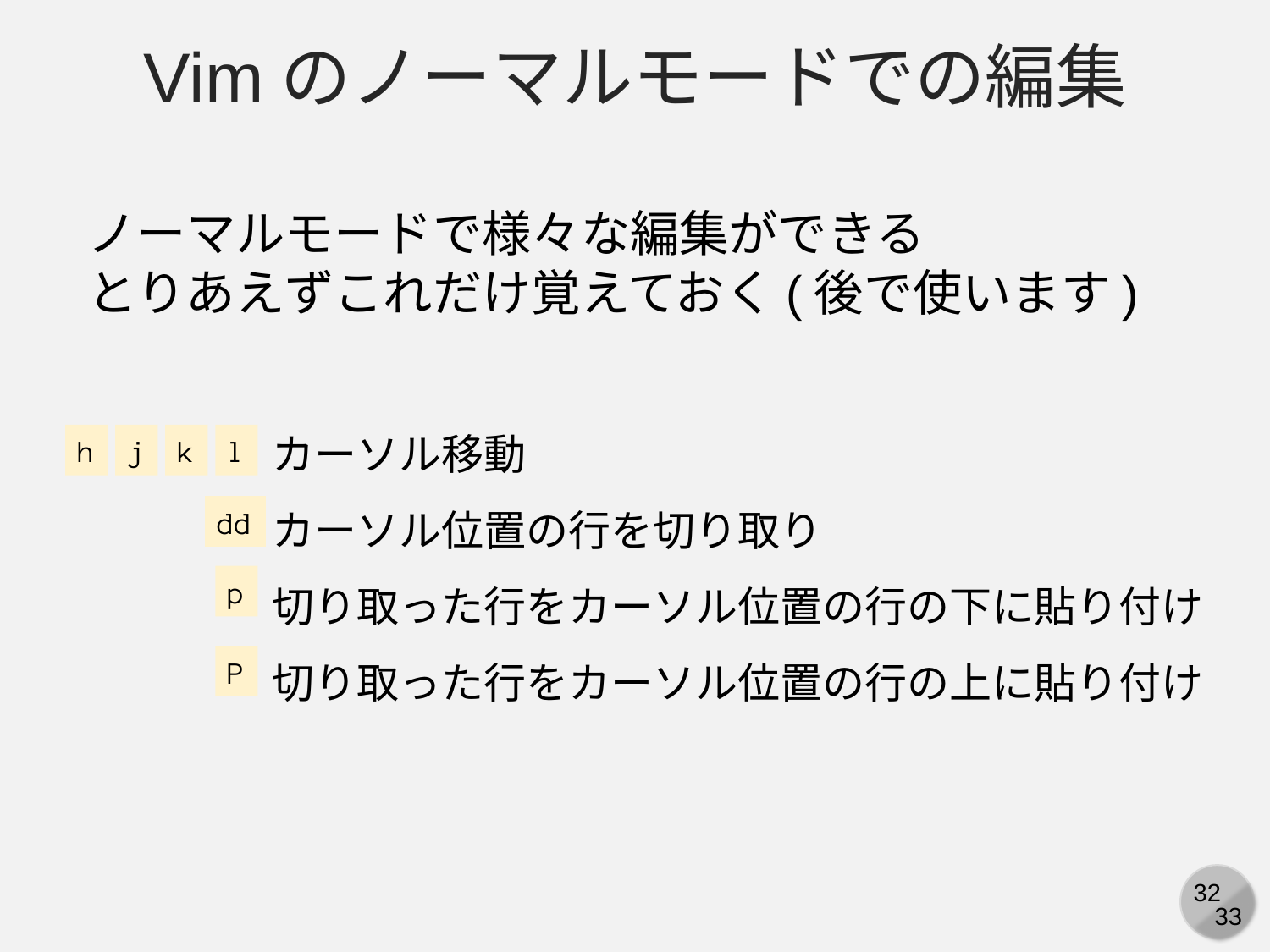

Vimのノーマルモードでの編集
ノーマルモードで様々な編集ができる
とりあえずこれだけ覚えておく(後で使います)
カーソル移動
カーソル位置の行を切り取り
切り取った行をカーソル位置の行の下に貼り付け
切り取った行をカーソル位置の行の上に貼り付け
h
j
k
l
dd
p
P